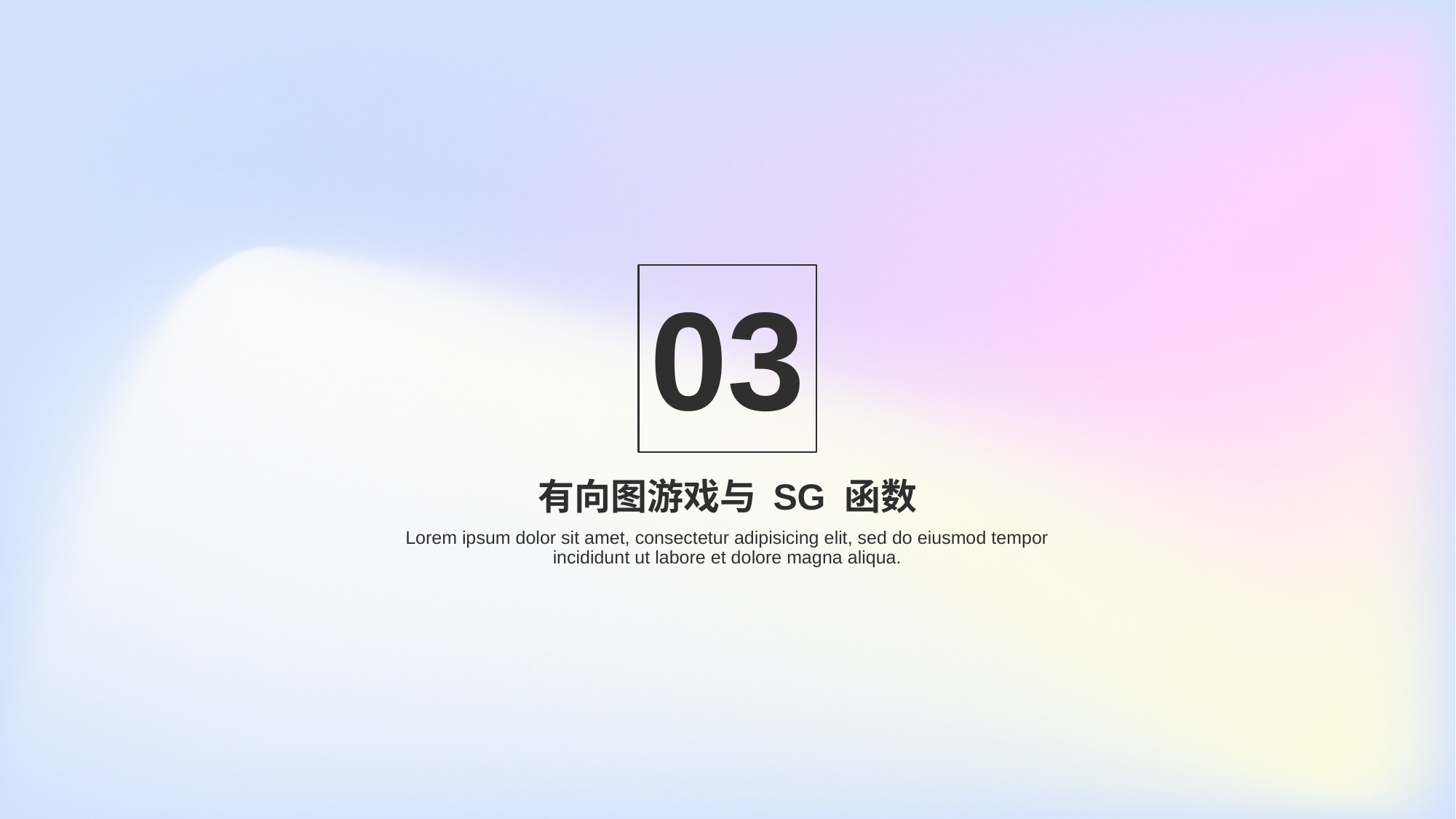

03
# 有向图游戏与 SG 函数
Lorem ipsum dolor sit amet, consectetur adipisicing elit, sed do eiusmod tempor incididunt ut labore et dolore magna aliqua.